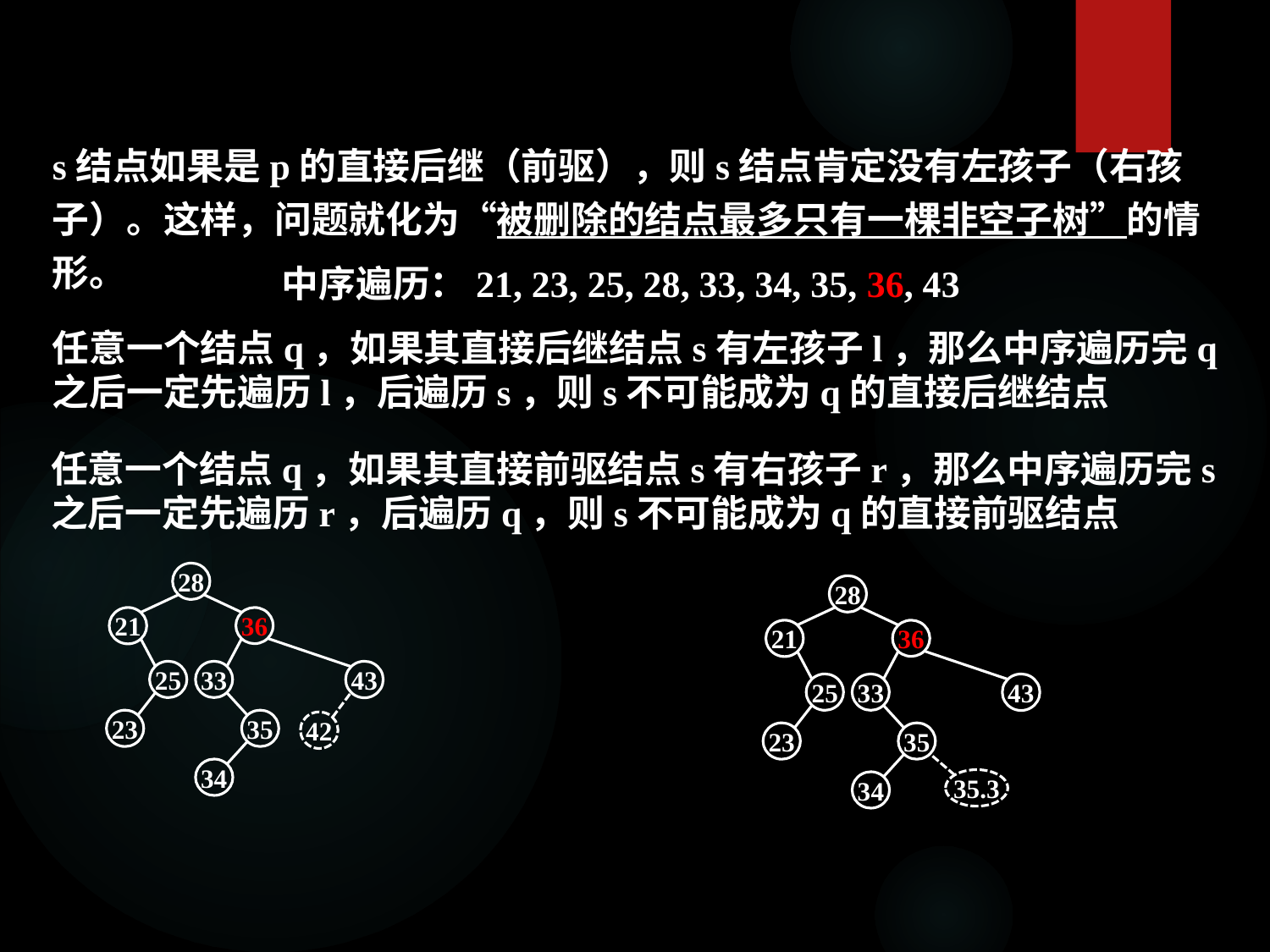

s结点如果是p的直接后继（前驱），则s结点肯定没有左孩子（右孩子）。这样，问题就化为“被删除的结点最多只有一棵非空子树”的情形。
中序遍历：21, 23, 25, 28, 33, 34, 35, 36, 43
任意一个结点q，如果其直接后继结点s有左孩子l，那么中序遍历完q之后一定先遍历l，后遍历s，则s不可能成为q的直接后继结点
任意一个结点q，如果其直接前驱结点s有右孩子r，那么中序遍历完s之后一定先遍历r，后遍历q，则s不可能成为q的直接前驱结点
28
21
36
25
33
43
23
35
34
42
28
21
36
25
33
43
23
35
34
35.3